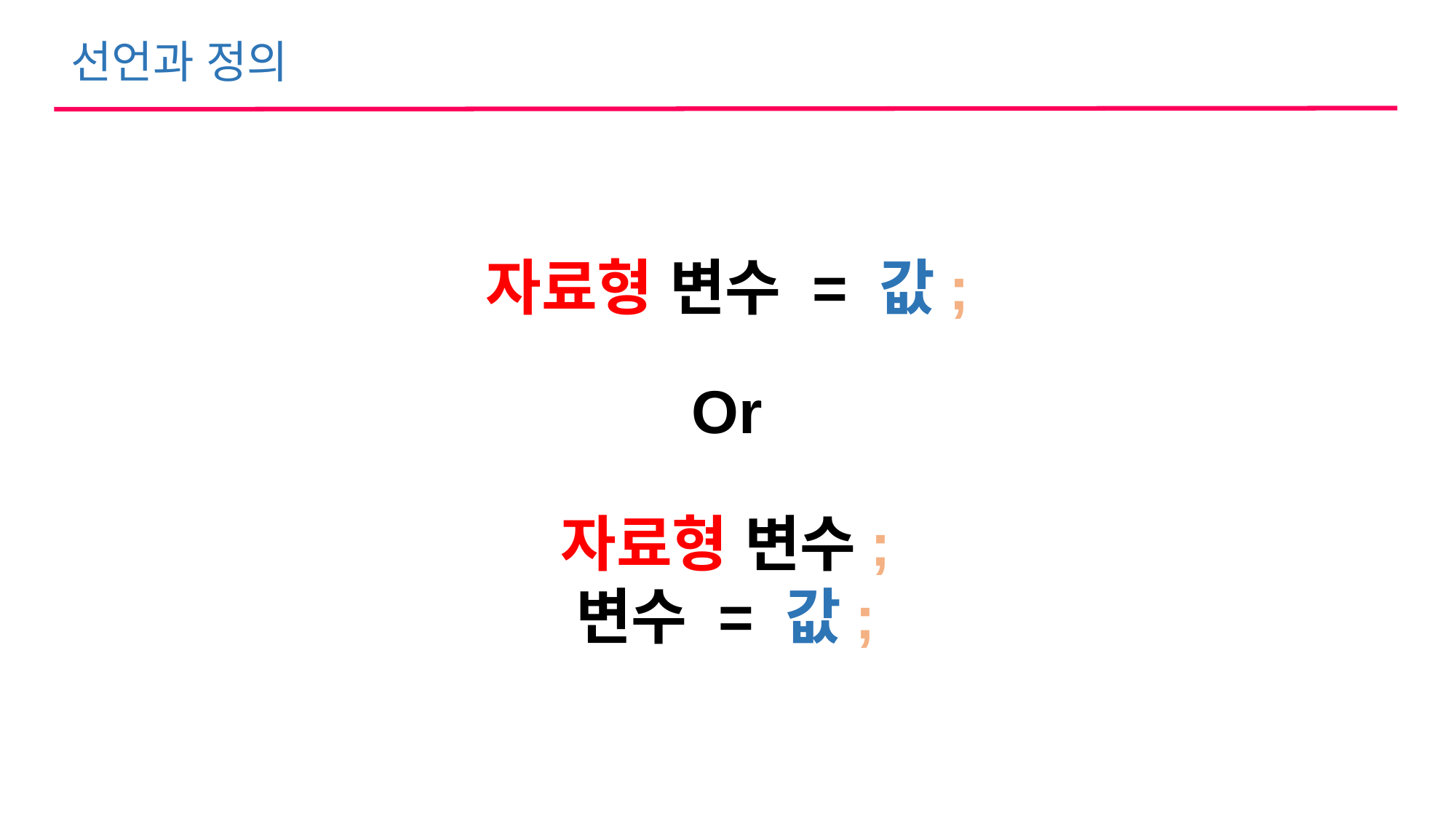

선언과 정의
자료형 변수 = 값;
Or
자료형 변수;
변수 = 값;